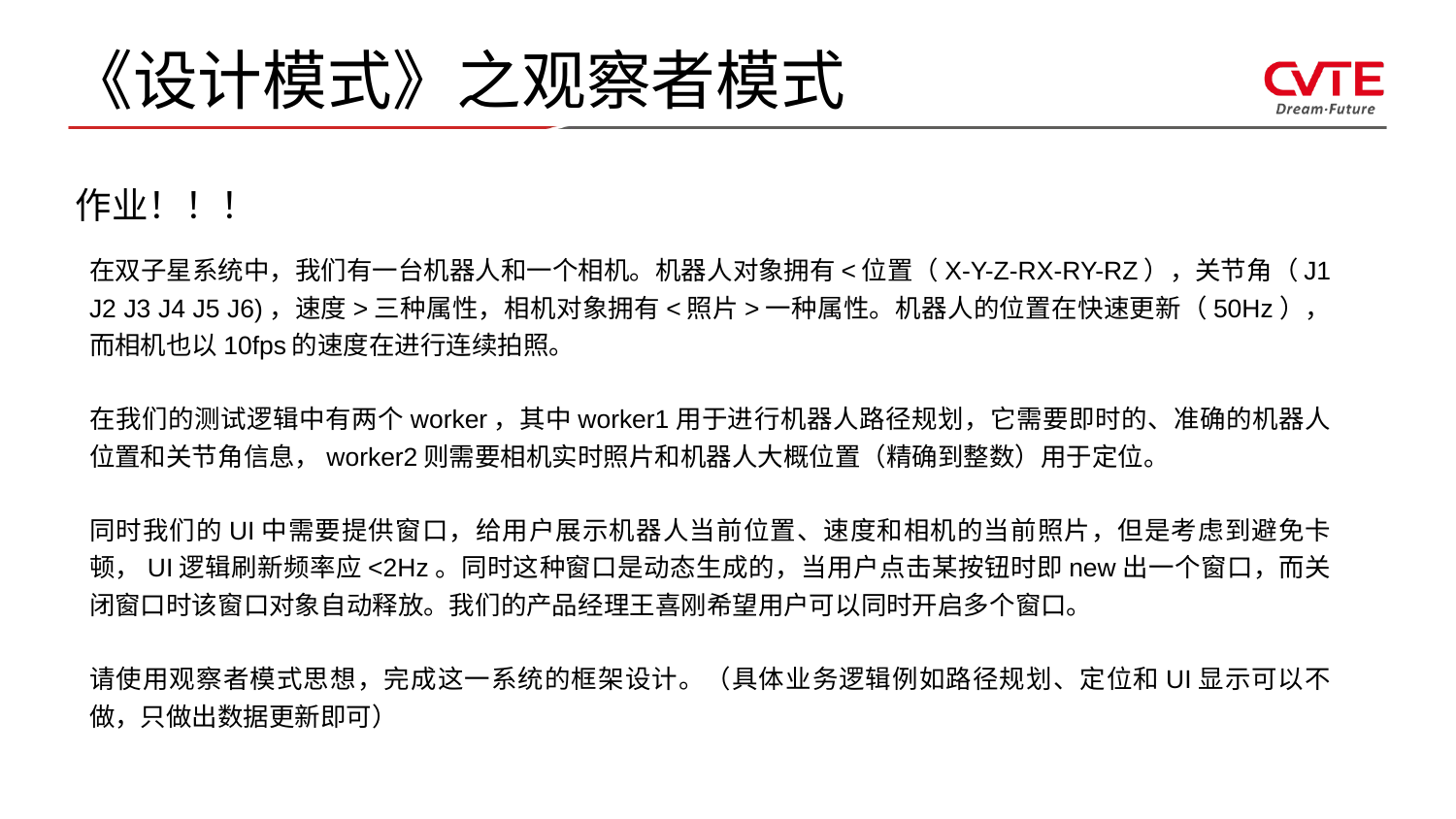

# 《设计模式》之观察者模式
作业！！！
在双子星系统中，我们有一台机器人和一个相机。机器人对象拥有<位置（X-Y-Z-RX-RY-RZ），关节角（J1 J2 J3 J4 J5 J6)，速度>三种属性，相机对象拥有<照片>一种属性。机器人的位置在快速更新（50Hz），而相机也以10fps的速度在进行连续拍照。

在我们的测试逻辑中有两个worker，其中worker1用于进行机器人路径规划，它需要即时的、准确的机器人位置和关节角信息，worker2则需要相机实时照片和机器人大概位置（精确到整数）用于定位。

同时我们的UI中需要提供窗口，给用户展示机器人当前位置、速度和相机的当前照片，但是考虑到避免卡顿，UI逻辑刷新频率应<2Hz。同时这种窗口是动态生成的，当用户点击某按钮时即new出一个窗口，而关闭窗口时该窗口对象自动释放。我们的产品经理王喜刚希望用户可以同时开启多个窗口。

请使用观察者模式思想，完成这一系统的框架设计。（具体业务逻辑例如路径规划、定位和UI显示可以不做，只做出数据更新即可）
20